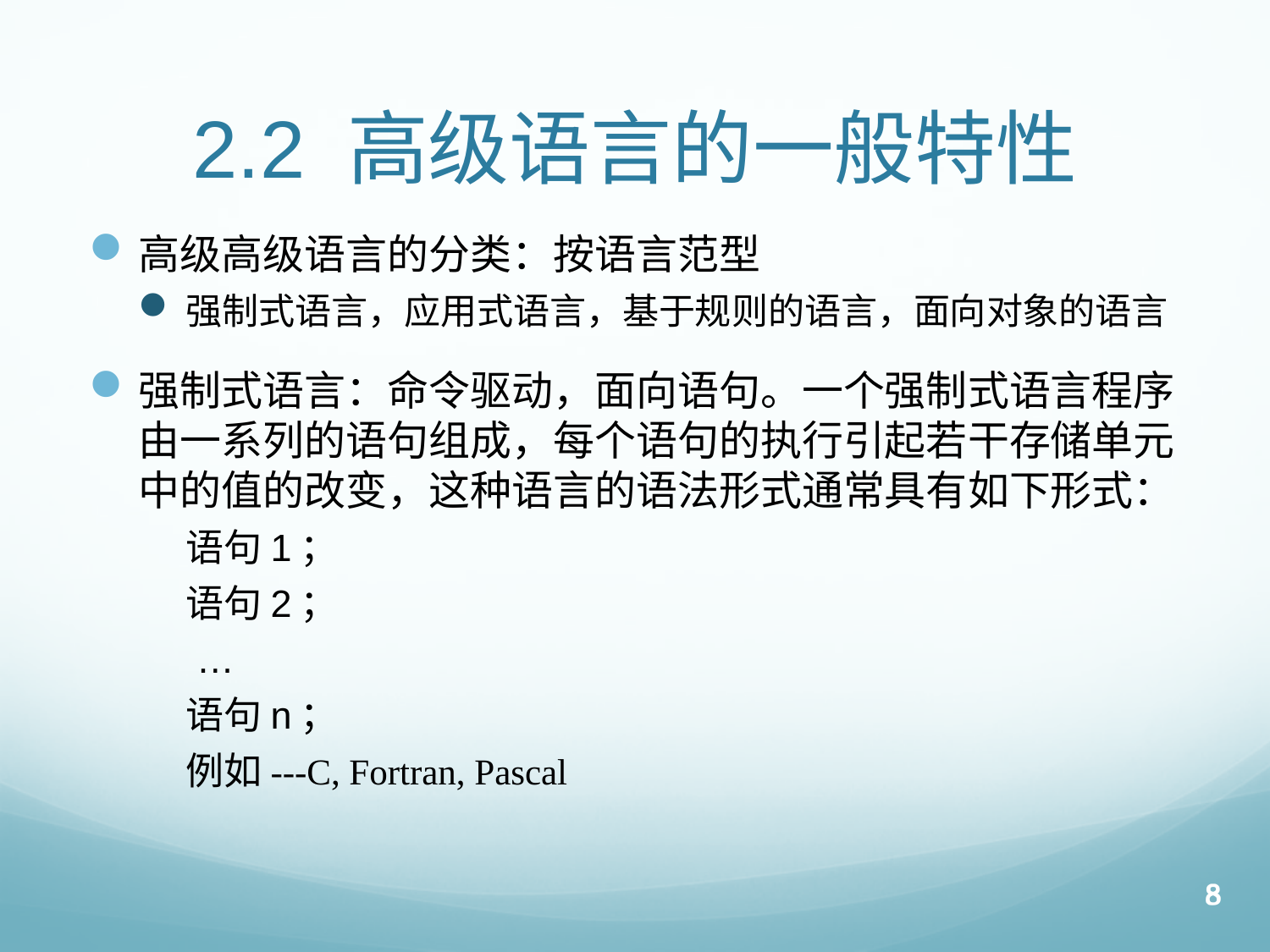

# 2.2 高级语言的一般特性
高级高级语言的分类：按语言范型
强制式语言，应用式语言，基于规则的语言，面向对象的语言
强制式语言：命令驱动，面向语句。一个强制式语言程序由一系列的语句组成，每个语句的执行引起若干存储单元中的值的改变，这种语言的语法形式通常具有如下形式：
语句1；
语句2；
 …
语句n；
例如---C, Fortran, Pascal
8